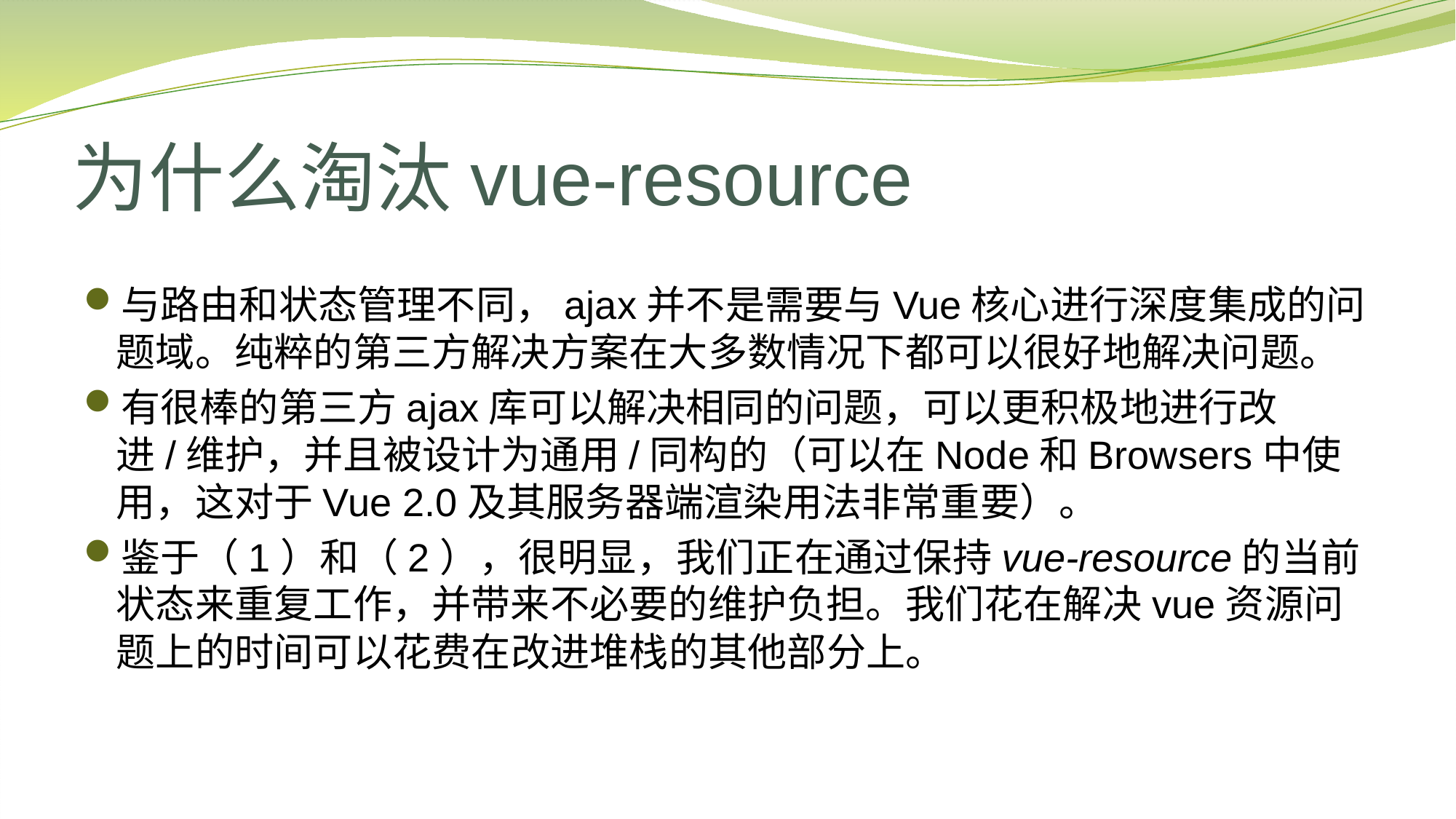

# 为什么淘汰vue-resource
与路由和状态管理不同，ajax并不是需要与Vue核心进行深度集成的问题域。纯粹的第三方解决方案在大多数情况下都可以很好地解决问题。
有很棒的第三方ajax库可以解决相同的问题，可以更积极地进行改进/维护，并且被设计为通用/同构的（可以在Node和Browsers中使用，这对于Vue 2.0及其服务器端渲染用法非常重要）。
鉴于（1）和（2），很明显，我们正在通过保持vue-resource的当前状态来重复工作，并带来不必要的维护负担。我们花在解决vue资源问题上的时间可以花费在改进堆栈的其他部分上。